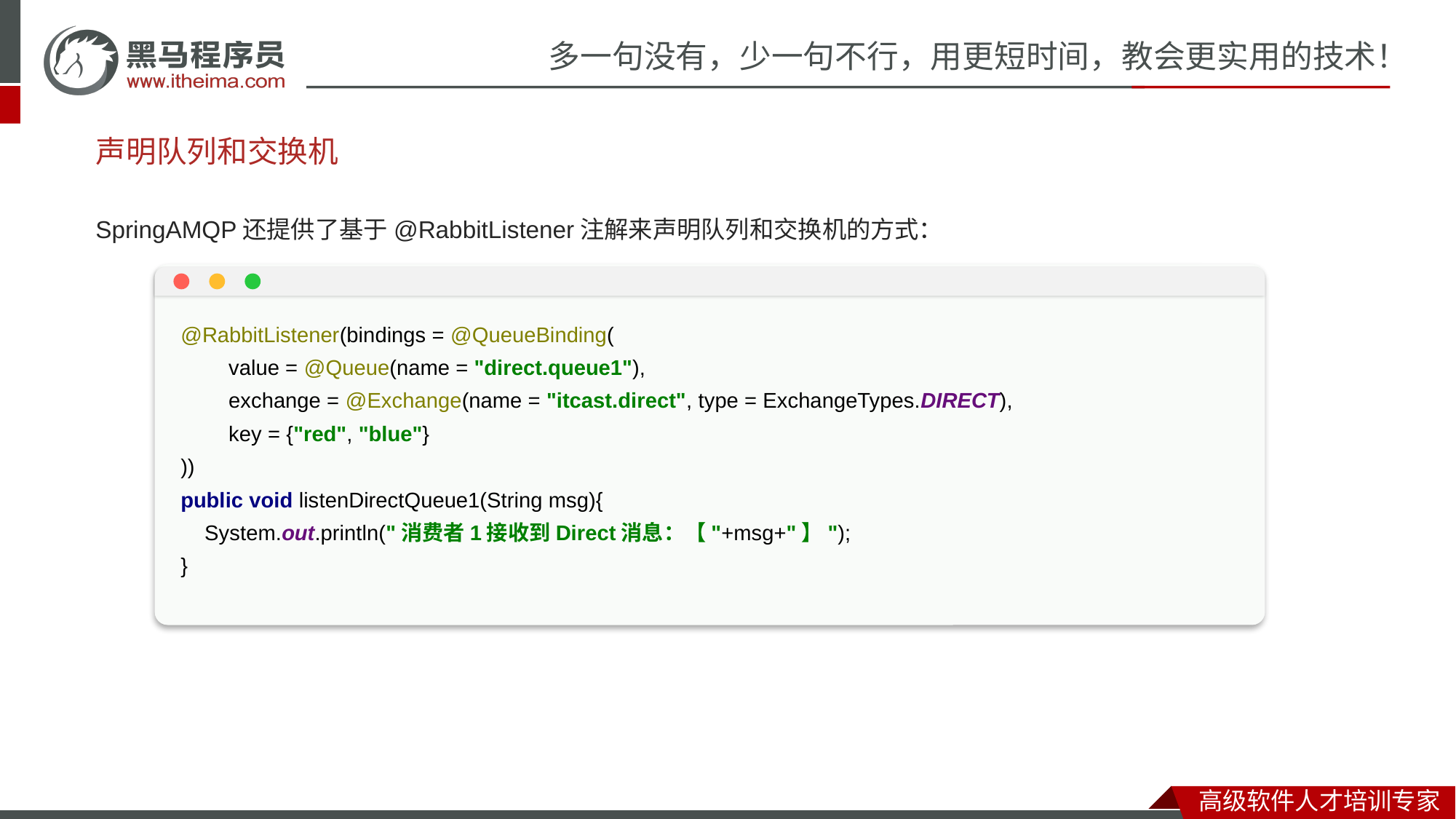

# 声明队列和交换机
SpringAMQP还提供了基于@RabbitListener注解来声明队列和交换机的方式：

@RabbitListener(bindings = @QueueBinding(
        value = @Queue(name = "direct.queue1"),
        exchange = @Exchange(name = "itcast.direct", type = ExchangeTypes.DIRECT),
        key = {"red", "blue"}
))
public void listenDirectQueue1(String msg){
    System.out.println("消费者1接收到Direct消息：【"+msg+"】");
}